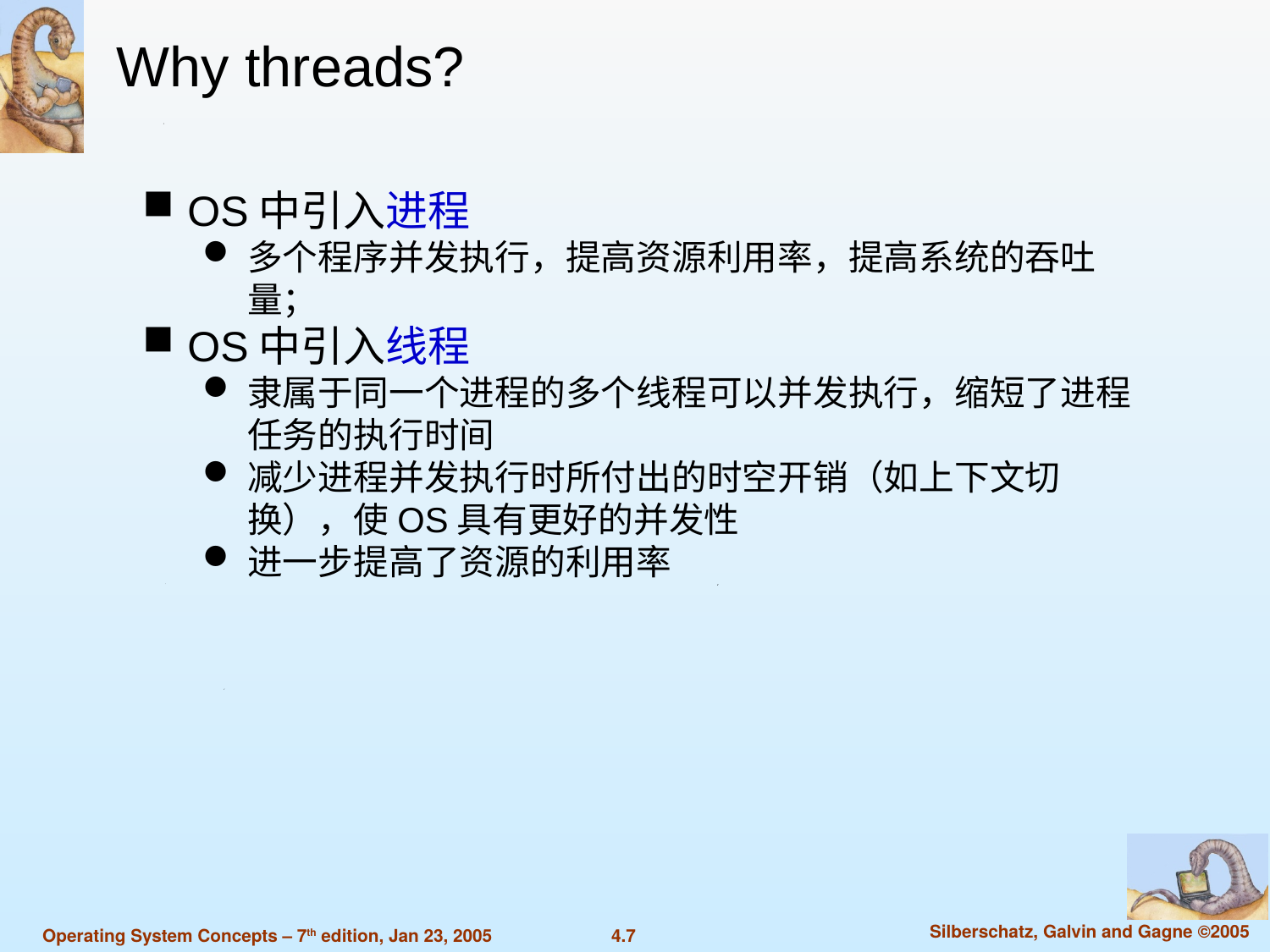

Why threads?
OS中引入进程
多个程序并发执行，提高资源利用率，提高系统的吞吐量；
OS中引入线程
隶属于同一个进程的多个线程可以并发执行，缩短了进程任务的执行时间
减少进程并发执行时所付出的时空开销（如上下文切换），使OS具有更好的并发性
进一步提高了资源的利用率